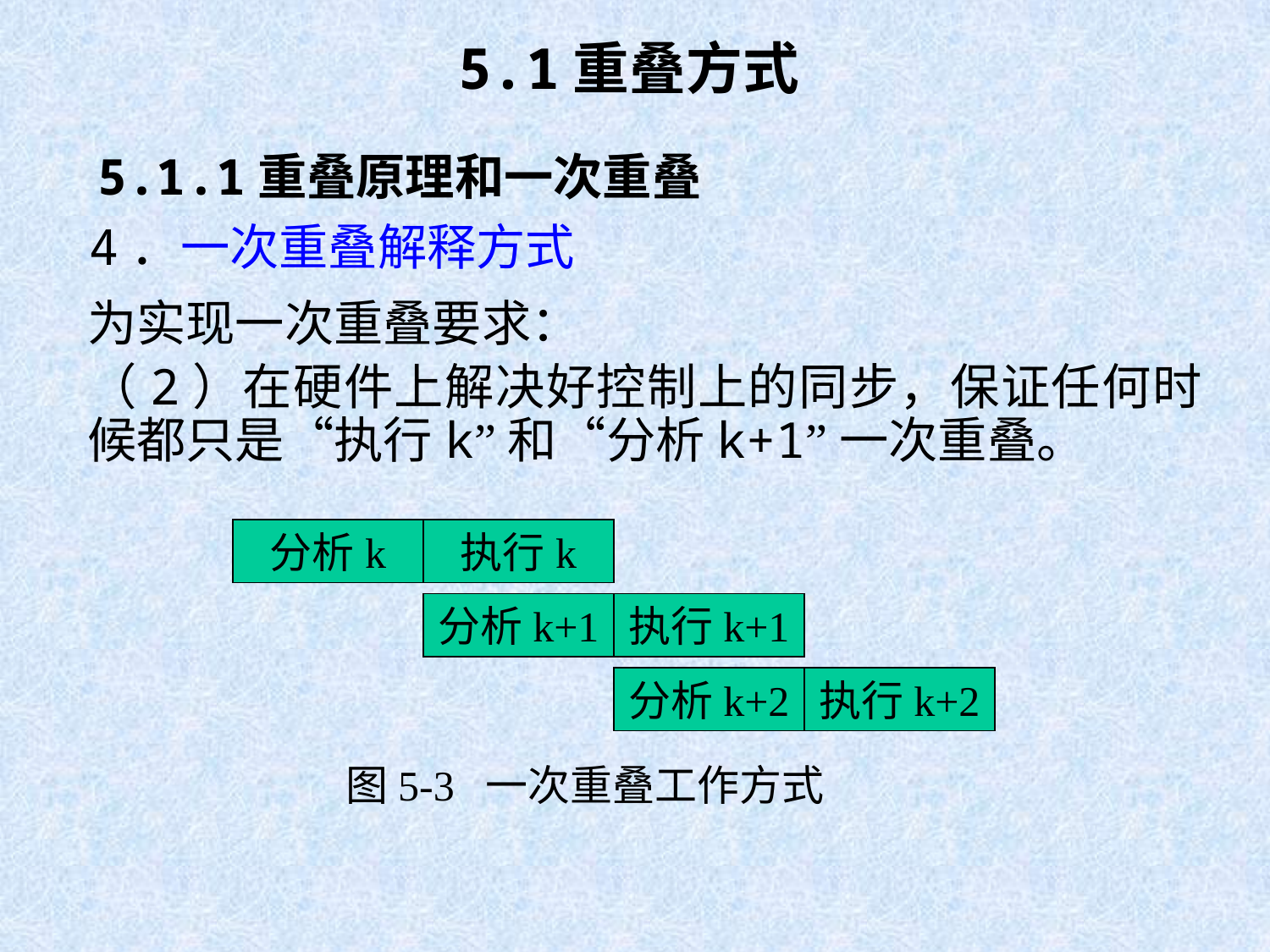

# 5.1重叠方式
5.1.1重叠原理和一次重叠
4．一次重叠解释方式
为实现一次重叠要求：
（2）在硬件上解决好控制上的同步，保证任何时候都只是“执行k”和“分析k+1”一次重叠。
分析k
执行k
分析k+1
执行k+1
分析k+2
执行k+2
图5-3  一次重叠工作方式